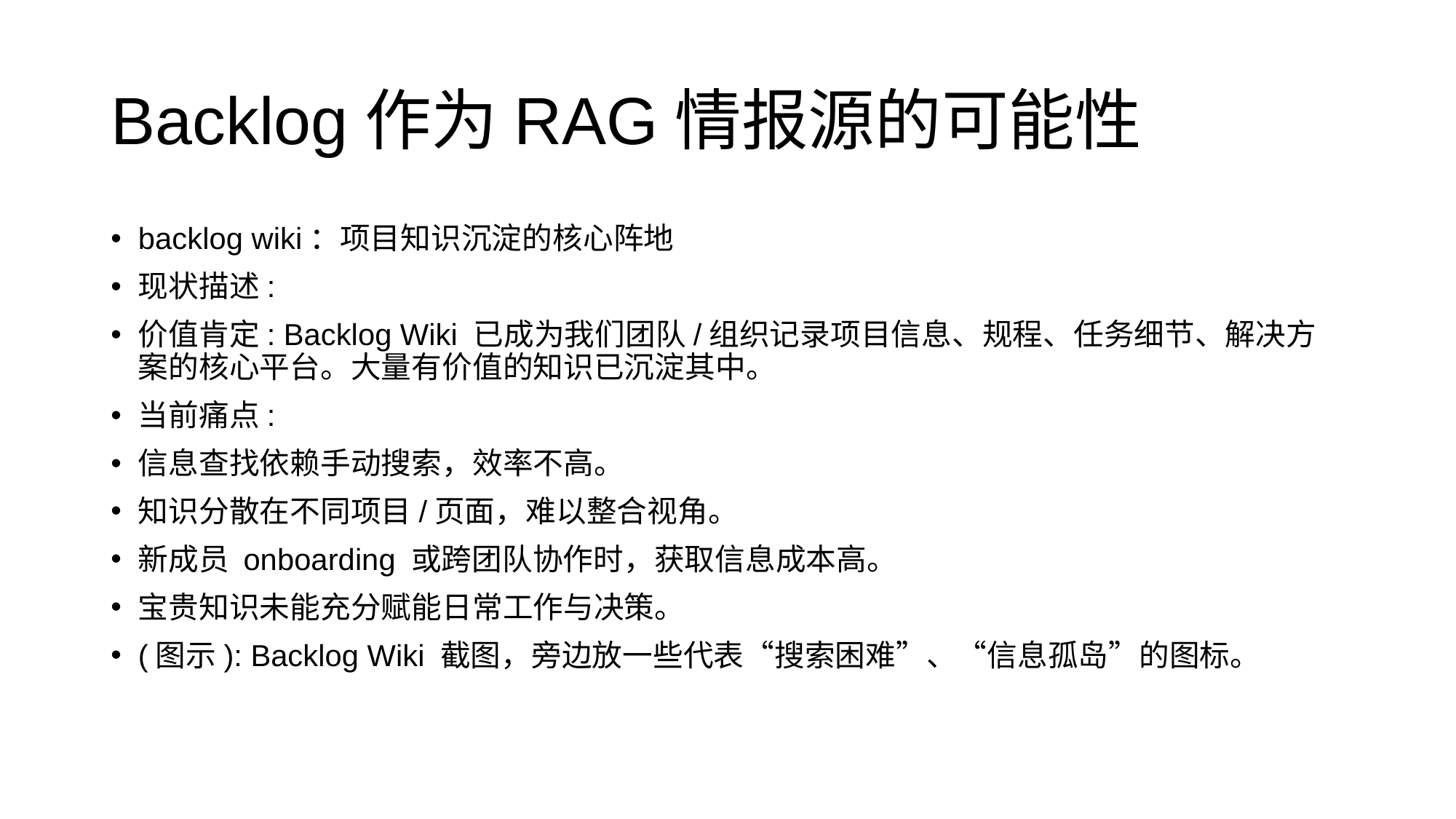

# Backlog作为RAG情报源的可能性
backlog wiki：项目知识沉淀的核心阵地
现状描述:
价值肯定: Backlog Wiki 已成为我们团队/组织记录项目信息、规程、任务细节、解决方案的核心平台。大量有价值的知识已沉淀其中。
当前痛点:
信息查找依赖手动搜索，效率不高。
知识分散在不同项目/页面，难以整合视角。
新成员 onboarding 或跨团队协作时，获取信息成本高。
宝贵知识未能充分赋能日常工作与决策。
(图示): Backlog Wiki 截图，旁边放一些代表“搜索困难”、“信息孤岛”的图标。